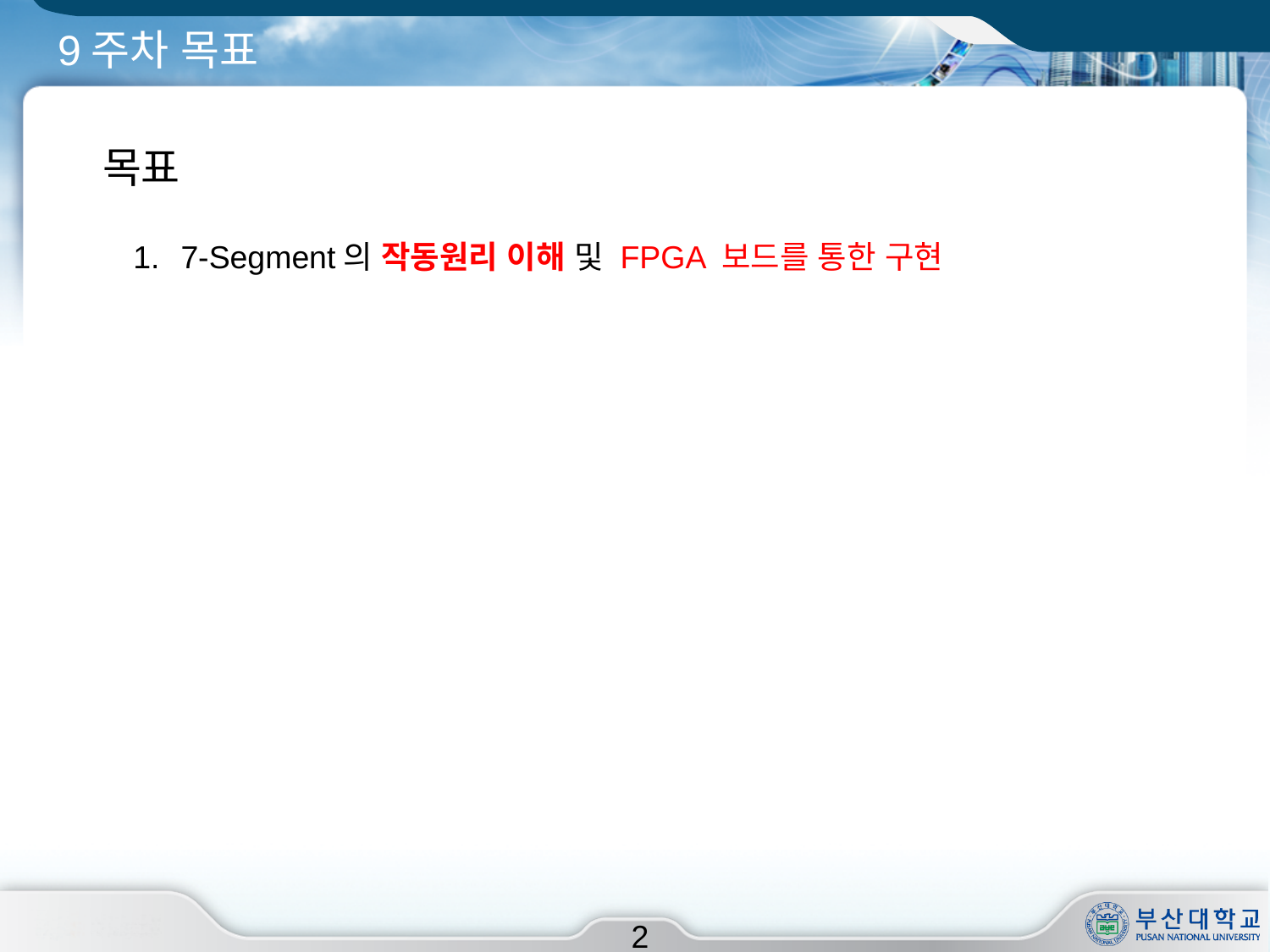

# 9주차 목표
목표
7-Segment의 작동원리 이해 및 FPGA 보드를 통한 구현
2